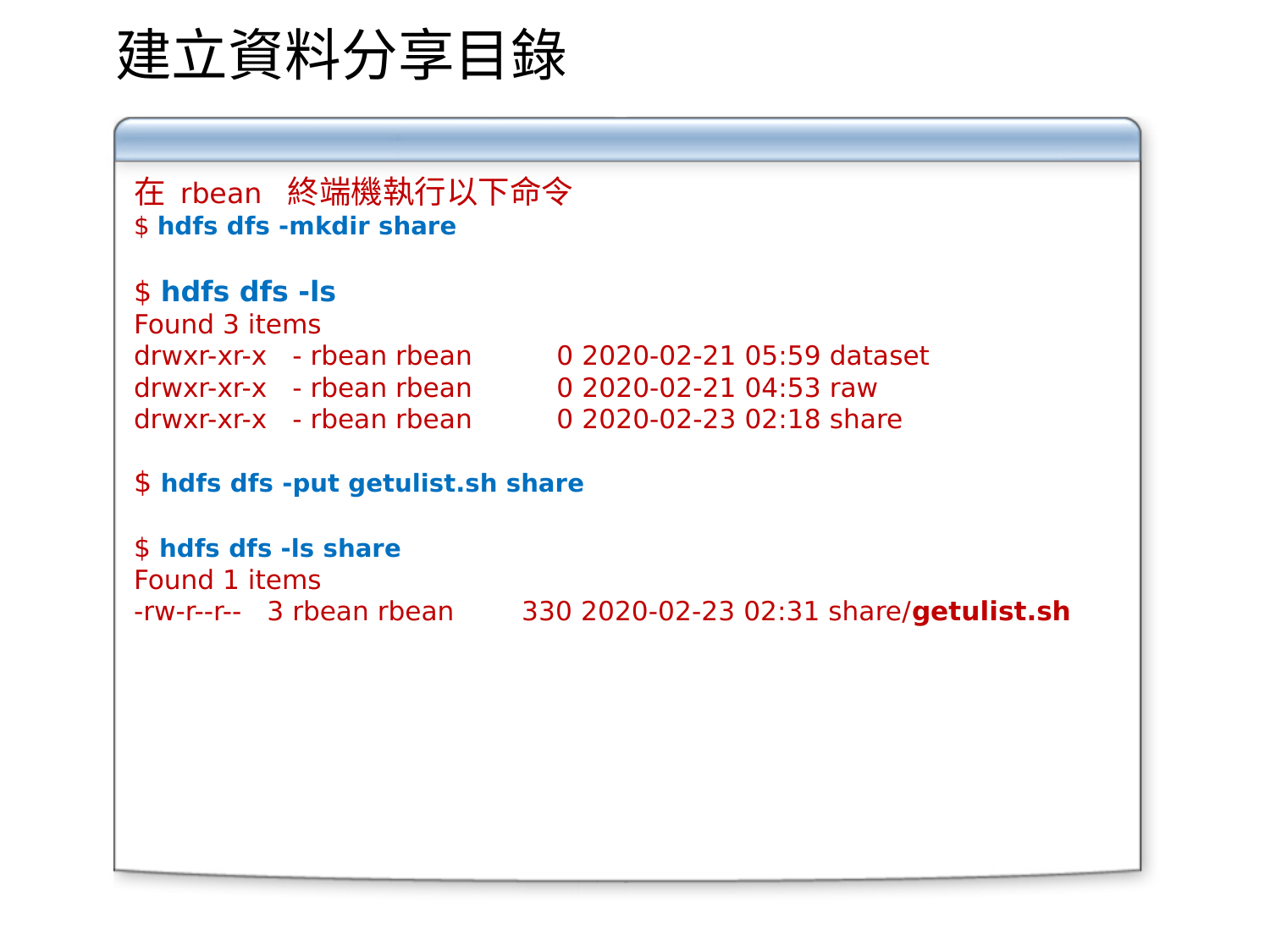

建立資料分享目錄
在 rbean  終端機執行以下命令
$ hdfs dfs -mkdir share

$ hdfs dfs -ls
Found 3 items
drwxr-xr-x   - rbean rbean          0 2020-02-21 05:59 dataset
drwxr-xr-x   - rbean rbean          0 2020-02-21 04:53 raw
drwxr-xr-x   - rbean rbean          0 2020-02-23 02:18 share

$ hdfs dfs -put getulist.sh share

$ hdfs dfs -ls share
Found 1 items
-rw-r--r--   3 rbean rbean        330 2020-02-23 02:31 share/getulist.sh